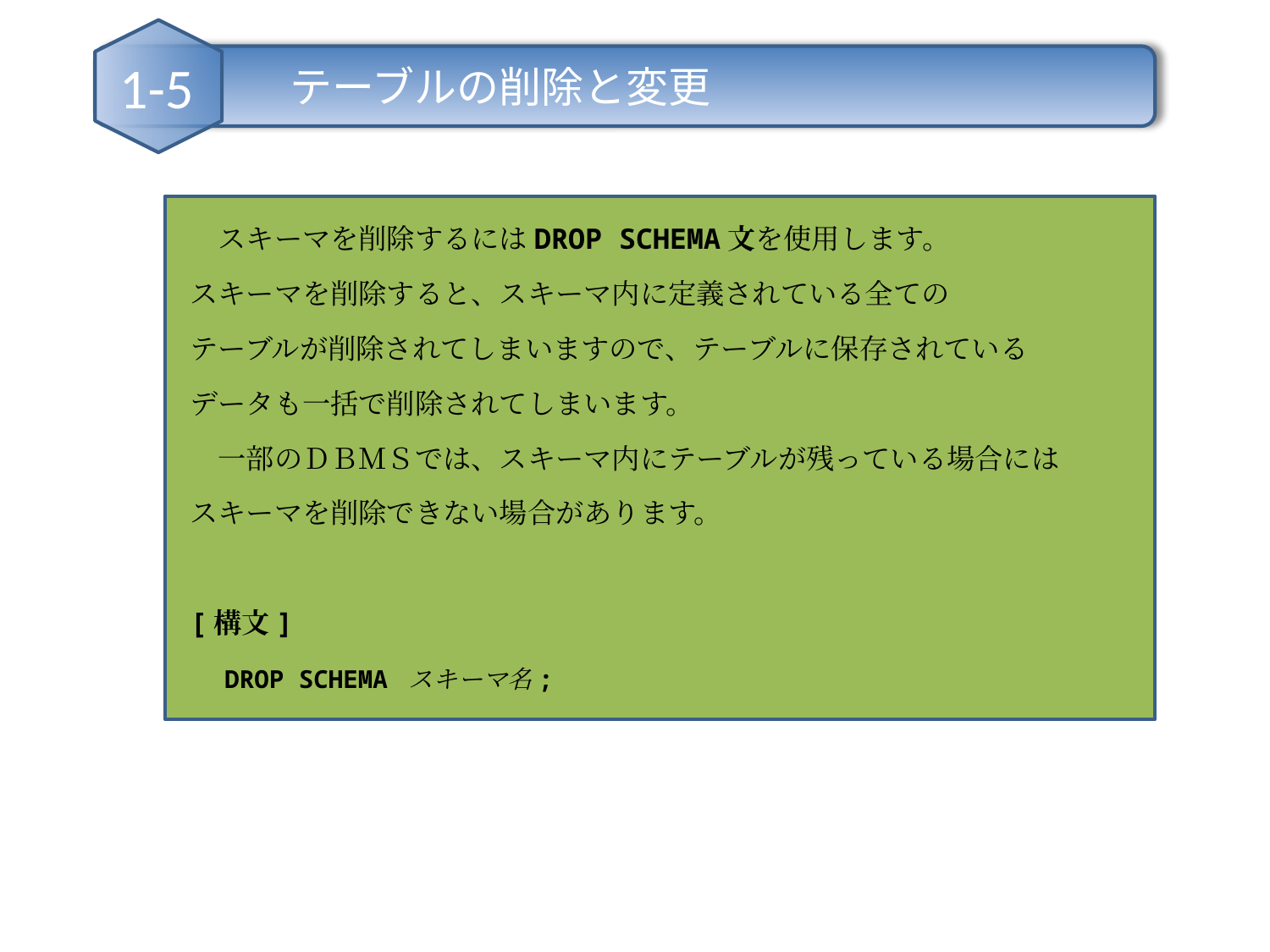

テーブルの削除と変更
1-5
　スキーマを削除するにはDROP SCHEMA文を使用します。
スキーマを削除すると、スキーマ内に定義されている全ての
テーブルが削除されてしまいますので、テーブルに保存されている
データも一括で削除されてしまいます。
　一部のＤＢＭＳでは、スキーマ内にテーブルが残っている場合には
スキーマを削除できない場合があります。

[構文]
　DROP SCHEMA スキーマ名;